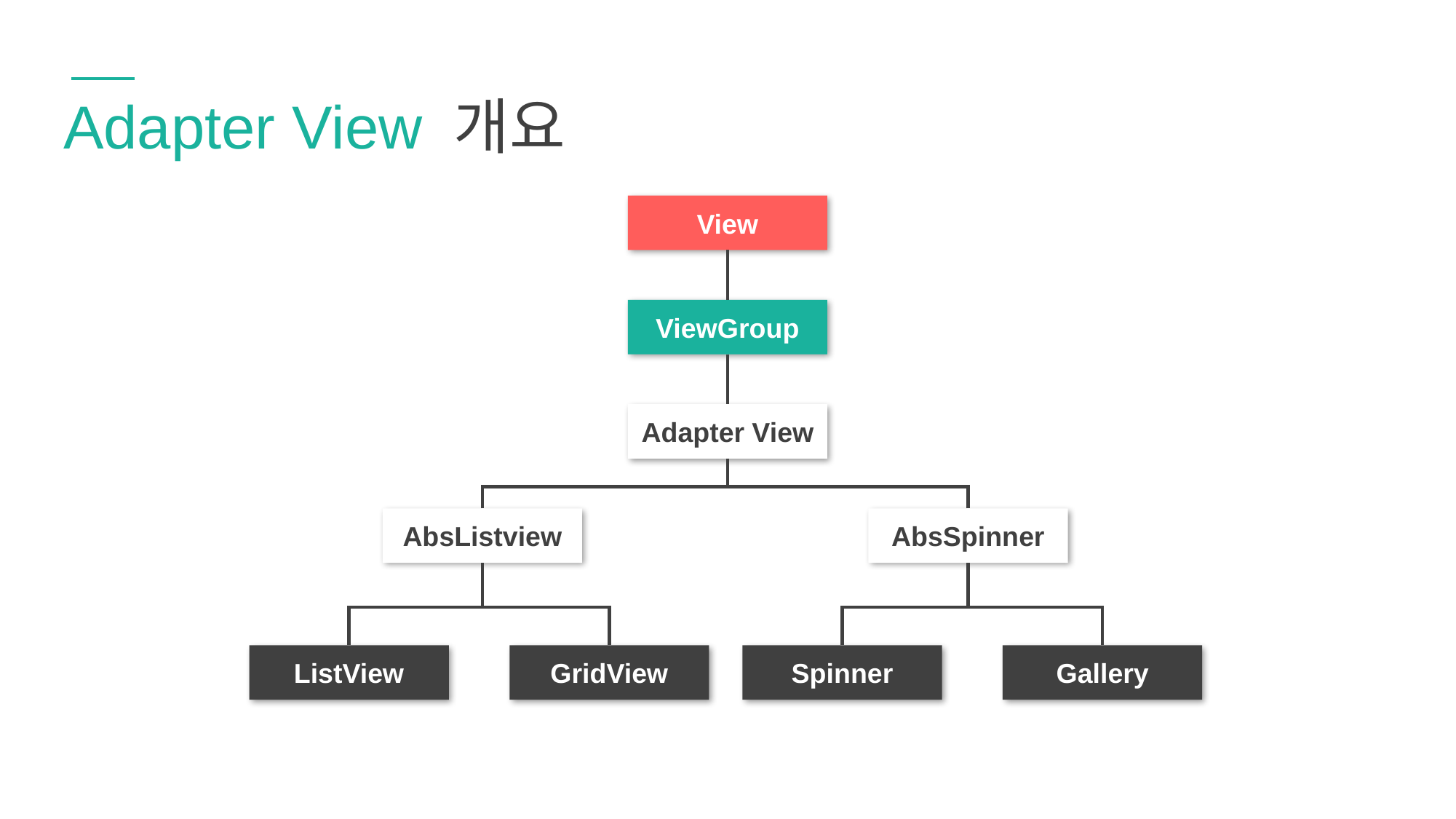

Adapter View 개요
View
ViewGroup
Adapter View
AbsListview
AbsSpinner
ListView
GridView
Spinner
Gallery